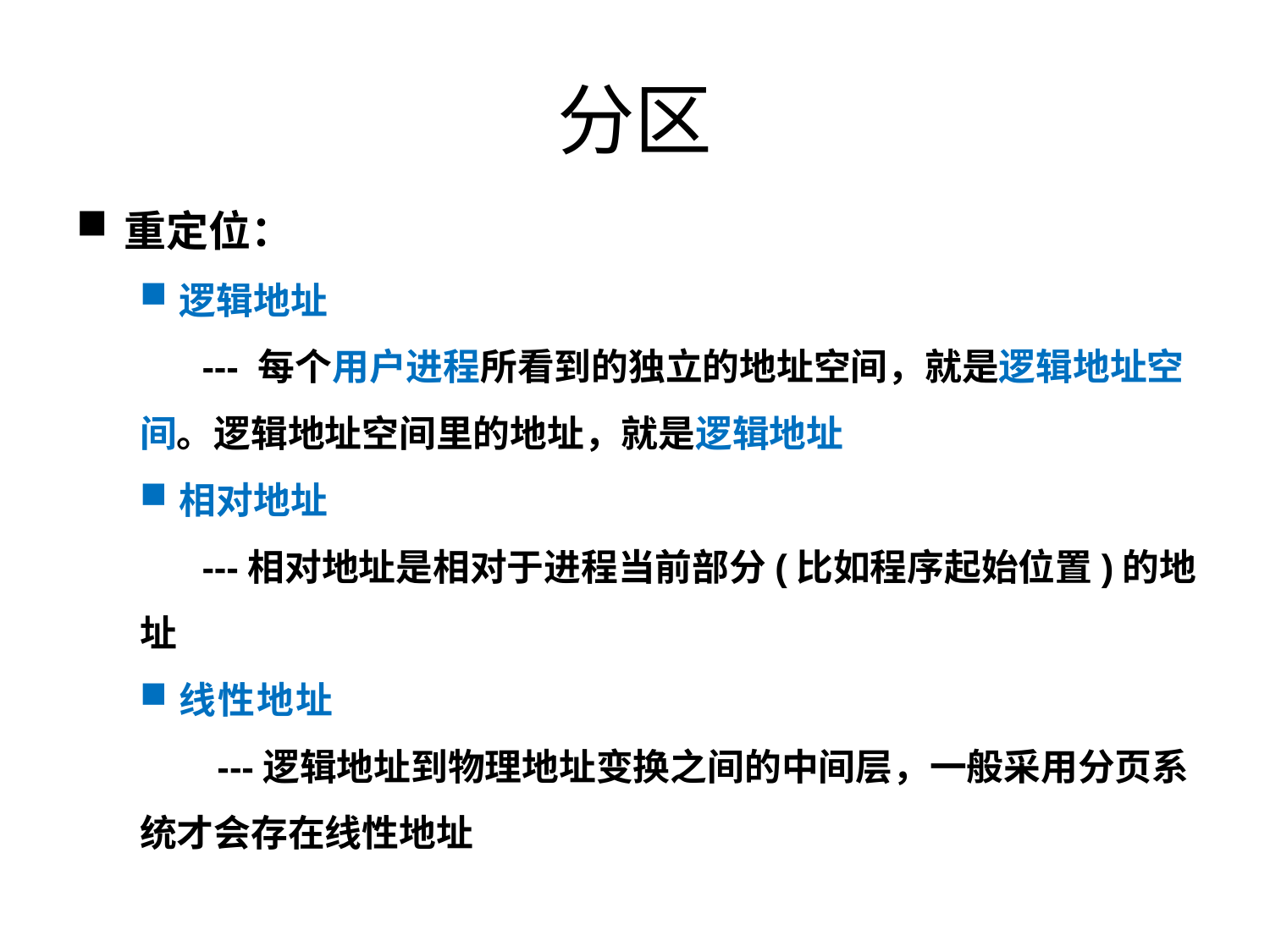

# 分区
重定位：
逻辑地址
      --- 每个用户进程所看到的独立的地址空间，就是逻辑地址空间。逻辑地址空间里的地址，就是逻辑地址
相对地址
      ---相对地址是相对于进程当前部分(比如程序起始位置)的地址
线性地址
       ---逻辑地址到物理地址变换之间的中间层，一般采用分页系统才会存在线性地址